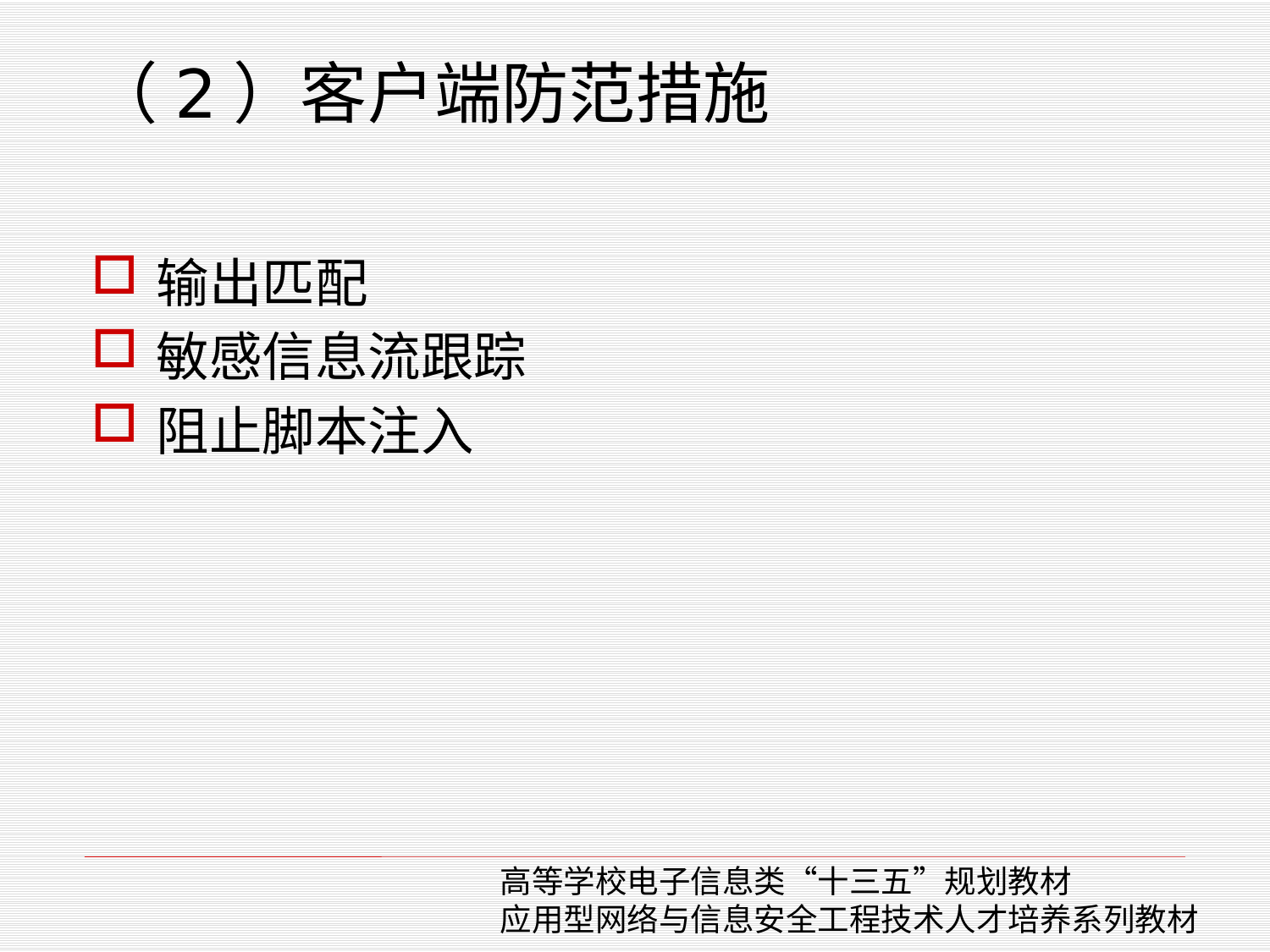

# （2）客户端防范措施
输出匹配
敏感信息流跟踪
阻止脚本注入
高等学校电子信息类“十三五”规划教材
应用型网络与信息安全工程技术人才培养系列教材